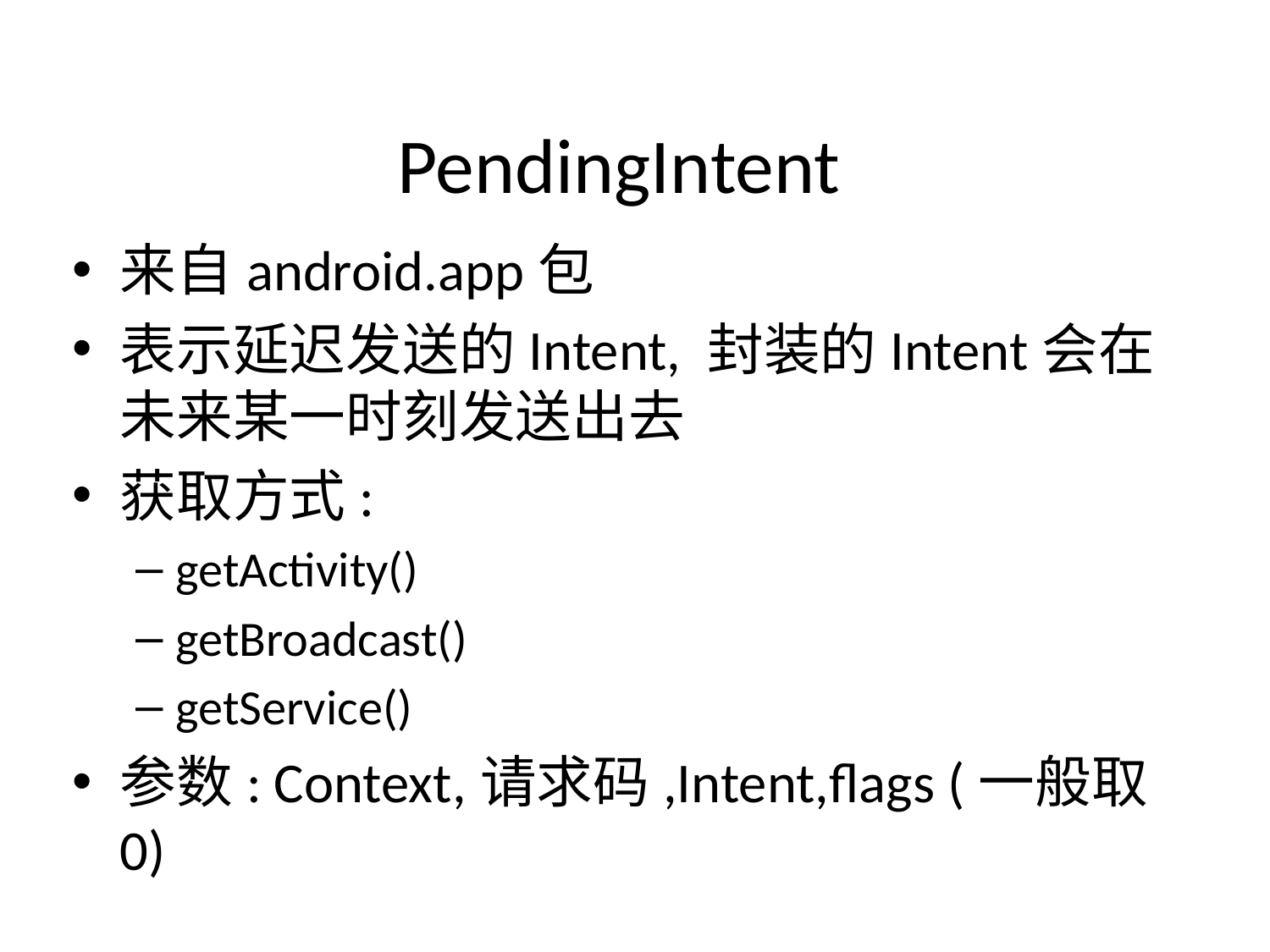

# PendingIntent
来自android.app包
表示延迟发送的Intent, 封装的Intent会在未来某一时刻发送出去
获取方式:
getActivity()
getBroadcast()
getService()
参数: Context,请求码,Intent,flags (一般取0)